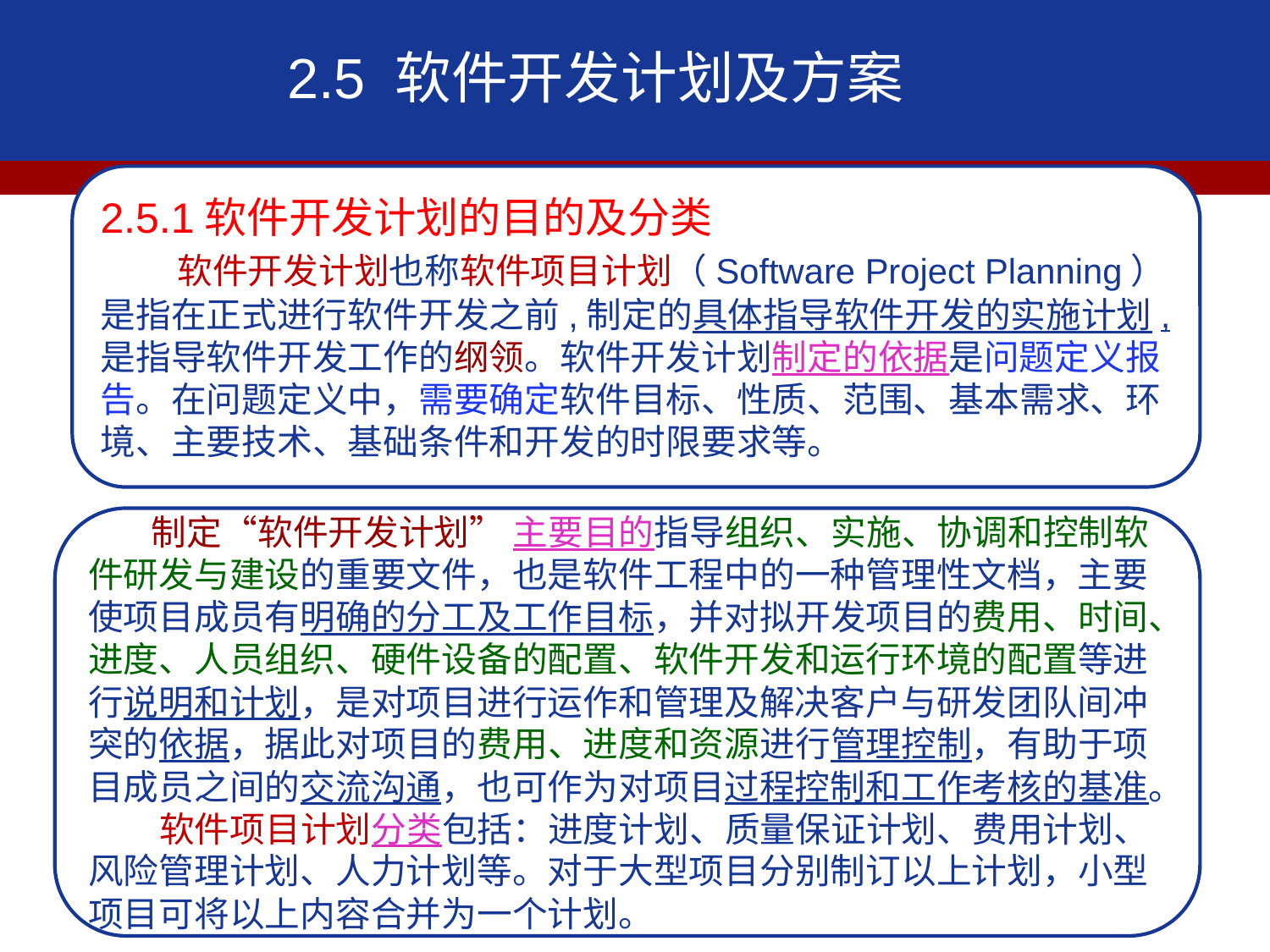

2.5 软件开发计划及方案
2.5.1软件开发计划的目的及分类
       软件开发计划也称软件项目计划（Software Project Planning）是指在正式进行软件开发之前,制定的具体指导软件开发的实施计划,是指导软件开发工作的纲领。软件开发计划制定的依据是问题定义报告。在问题定义中，需要确定软件目标、性质、范围、基本需求、环境、主要技术、基础条件和开发的时限要求等。
       制定“软件开发计划” 主要目的指导组织、实施、协调和控制软件研发与建设的重要文件，也是软件工程中的一种管理性文档，主要使项目成员有明确的分工及工作目标，并对拟开发项目的费用、时间、进度、人员组织、硬件设备的配置、软件开发和运行环境的配置等进行说明和计划，是对项目进行运作和管理及解决客户与研发团队间冲突的依据，据此对项目的费用、进度和资源进行管理控制，有助于项目成员之间的交流沟通，也可作为对项目过程控制和工作考核的基准。
        软件项目计划分类包括：进度计划、质量保证计划、费用计划、风险管理计划、人力计划等。对于大型项目分别制订以上计划，小型项目可将以上内容合并为一个计划。